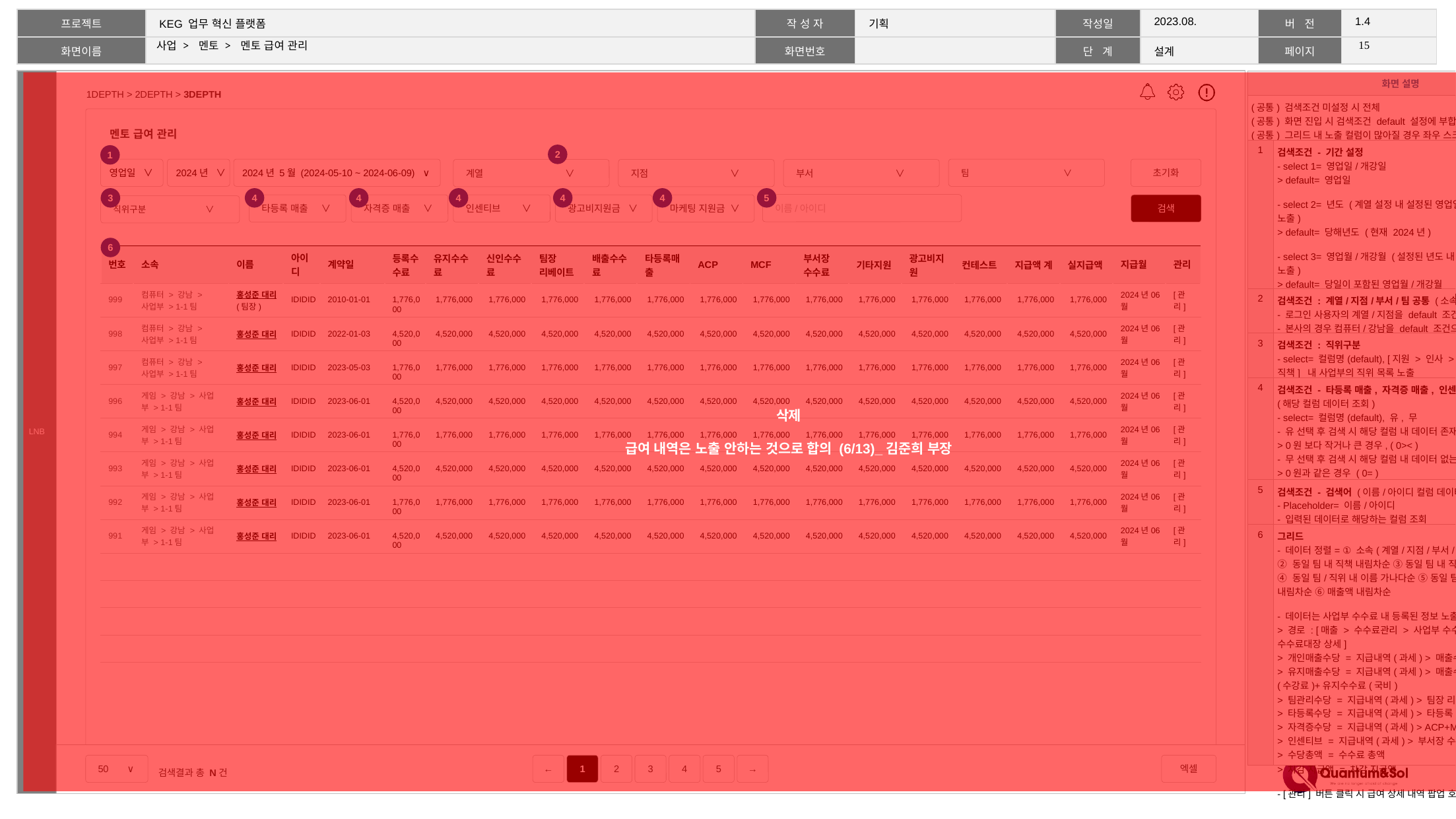

15

# 사업 > 멘토 > 멘토 급여 관리
| 화면 설명 |  |
| --- | --- |
| (공통) 검색조건 미설정 시 전체 (공통) 화면 진입 시 검색조건 default 설정에 부합하는 데이터 노출 (공통) 그리드 내 노출 컬럼이 많아질 경우 좌우 스크롤 적용 |  |
| 1 | 검색조건 - 기간 설정 - select 1= 영업일/개강일 > default= 영업일 - select 2= 년도 (계열 설정 내 설정된 영업일/개강일의 년도 목록 노출) > default= 당해년도 (현재 2024년) - select 3= 영업월/개강월 (설정된 년도 내 1월~12월까지 목록 노출) > default= 당일이 포함된 영업월/개강월 > 영업월/개강월 내 포함된 날짜는 계열 설정 내 설정된 날짜 |
| 2 | 검색조건 : 계열/지점/부서/팀 공통 (소속 컬럼 데이터 조회) - 로그인 사용자의 계열/지점을 default 조건으로 설정 - 본사의 경우 컴퓨터/강남을 default 조건으로 설정 |
| 3 | 검색조건 : 직위구분 - select= 컬럼명(default), [지원 > 인사 > 조직 관리 > 직위/직책] 내 사업부의 직위 목록 노출 |
| 4 | 검색조건 - 타등록 매출, 자격증 매출, 인센티브, 광고비 지원금 (해당 컬럼 데이터 조회) - select= 컬럼명(default), 유, 무 - 유 선택 후 검색 시 해당 컬럼 내 데이터 존재하는 대상 검색 > 0원 보다 작거나 큰 경우, ( 0>< ) - 무 선택 후 검색 시 해당 컬럼 내 데이터 없는 대상 검색 > 0원과 같은 경우 ( 0= ) - 미선택 후 검색 시 유/무 대상 전체 검색 |
| 5 | 검색조건 - 검색어 (이름/아이디 컬럼 데이터 조회) - Placeholder= 이름/아이디 - 입력된 데이터로 해당하는 컬럼 조회 |
| 6 | 그리드 - 데이터 정렬= ① 소속(계열/지점/부서/팀) 정보 오름차순 ② 동일 팀 내 직책 내림차순 ③ 동일 팀 내 직위 내림차순 ④ 동일 팀/직위 내 이름 가나다순 ⑤ 동일 팀/직위/이름 내 입사일 내림차순 ⑥ 매출액 내림차순 - 데이터는 사업부 수수료 내 등록된 정보 노출 > 경로 : [매출 > 수수료관리 > 사업부 수수료대장 > 사업부 수수료대장 상세] > 개인매출수당 = 지급내역(과세) > 매출수수료 > 등록 수수료 > 유지매출수당 = 지급내역(과세) > 매출수수료 > 유지수수료(수강료)+유지수수료(국비) > 팀관리수당 = 지급내역(과세) > 팀장 리베이트+배출 수수료 > 타등록수당 = 지급내역(과세) > 타등록 매출 > 자격증수당 = 지급내역(과세) > ACP+MCF > 인센티브 = 지급내역(과세) > 부서장 수수료+컨테스트 > 수당총액 = 수수료 총액 > 차감 지급액 = 차감 지급액 - [관리] 버튼 클릭 시 급여 상세 내역 팝업 호출 |
삭제

급여 내역은 노출 안하는 것으로 합의 (6/13)_김준희 부장
멘토 급여 관리
2
1
영업일   ∨
2024년   ∨
2024년 5월 (2024-05-10 ~ 2024-06-09)   ∨
팀                                      ∨
계열                               ∨
지점                               ∨
부서                               ∨
초기화
3
4
4
4
4
4
5
이름/아이디
타등록 매출     ∨
자격증 매출     ∨
인센티브        ∨
광고비지원금   ∨
마케팅 지원금  ∨
검색
직위구분                        ∨
6
| 번호 | 소속 | 이름 | 아이디 | 계약일 | 등록수수료 | 유지수수료 | 신인수수료 | 팀장 리베이트 | 배출수수료 | 타등록매출 | ACP | MCF | 부서장 수수료 | 기타지원 | 광고비지원 | 컨테스트 | 지급액 계 | 실지급액 | 지급월 | 관리 |
| --- | --- | --- | --- | --- | --- | --- | --- | --- | --- | --- | --- | --- | --- | --- | --- | --- | --- | --- | --- | --- |
| 999 | 컴퓨터 > 강남 > 사업부 > 1-1팀 | 홍성준 대리(팀장) | IDIDID | 2010-01-01 | 1,776,000 | 1,776,000 | 1,776,000 | 1,776,000 | 1,776,000 | 1,776,000 | 1,776,000 | 1,776,000 | 1,776,000 | 1,776,000 | 1,776,000 | 1,776,000 | 1,776,000 | 1,776,000 | 2024년06월 | [관리] |
| 998 | 컴퓨터 > 강남 > 사업부 > 1-1팀 | 홍성준 대리 | IDIDID | 2022-01-03 | 4,520,000 | 4,520,000 | 4,520,000 | 4,520,000 | 4,520,000 | 4,520,000 | 4,520,000 | 4,520,000 | 4,520,000 | 4,520,000 | 4,520,000 | 4,520,000 | 4,520,000 | 4,520,000 | 2024년06월 | [관리] |
| 997 | 컴퓨터 > 강남 > 사업부 > 1-1팀 | 홍성준 대리 | IDIDID | 2023-05-03 | 1,776,000 | 1,776,000 | 1,776,000 | 1,776,000 | 1,776,000 | 1,776,000 | 1,776,000 | 1,776,000 | 1,776,000 | 1,776,000 | 1,776,000 | 1,776,000 | 1,776,000 | 1,776,000 | 2024년06월 | [관리] |
| 996 | 게임 > 강남 > 사업부 > 1-1팀 | 홍성준 대리 | IDIDID | 2023-06-01 | 4,520,000 | 4,520,000 | 4,520,000 | 4,520,000 | 4,520,000 | 4,520,000 | 4,520,000 | 4,520,000 | 4,520,000 | 4,520,000 | 4,520,000 | 4,520,000 | 4,520,000 | 4,520,000 | 2024년06월 | [관리] |
| 994 | 게임 > 강남 > 사업부 > 1-1팀 | 홍성준 대리 | IDIDID | 2023-06-01 | 1,776,000 | 1,776,000 | 1,776,000 | 1,776,000 | 1,776,000 | 1,776,000 | 1,776,000 | 1,776,000 | 1,776,000 | 1,776,000 | 1,776,000 | 1,776,000 | 1,776,000 | 1,776,000 | 2024년06월 | [관리] |
| 993 | 게임 > 강남 > 사업부 > 1-1팀 | 홍성준 대리 | IDIDID | 2023-06-01 | 4,520,000 | 4,520,000 | 4,520,000 | 4,520,000 | 4,520,000 | 4,520,000 | 4,520,000 | 4,520,000 | 4,520,000 | 4,520,000 | 4,520,000 | 4,520,000 | 4,520,000 | 4,520,000 | 2024년06월 | [관리] |
| 992 | 게임 > 강남 > 사업부 > 1-1팀 | 홍성준 대리 | IDIDID | 2023-06-01 | 1,776,000 | 1,776,000 | 1,776,000 | 1,776,000 | 1,776,000 | 1,776,000 | 1,776,000 | 1,776,000 | 1,776,000 | 1,776,000 | 1,776,000 | 1,776,000 | 1,776,000 | 1,776,000 | 2024년06월 | [관리] |
| 991 | 게임 > 강남 > 사업부 > 1-1팀 | 홍성준 대리 | IDIDID | 2023-06-01 | 4,520,000 | 4,520,000 | 4,520,000 | 4,520,000 | 4,520,000 | 4,520,000 | 4,520,000 | 4,520,000 | 4,520,000 | 4,520,000 | 4,520,000 | 4,520,000 | 4,520,000 | 4,520,000 | 2024년06월 | [관리] |
|  |  |  |  |  |  |  |  |  |  |  |  |  |  |  |  |  |  |  |  |  |
|  |  |  |  |  |  |  |  |  |  |  |  |  |  |  |  |  |  |  |  |  |
|  |  |  |  |  |  |  |  |  |  |  |  |  |  |  |  |  |  |  |  |  |
|  |  |  |  |  |  |  |  |  |  |  |  |  |  |  |  |  |  |  |  |  |